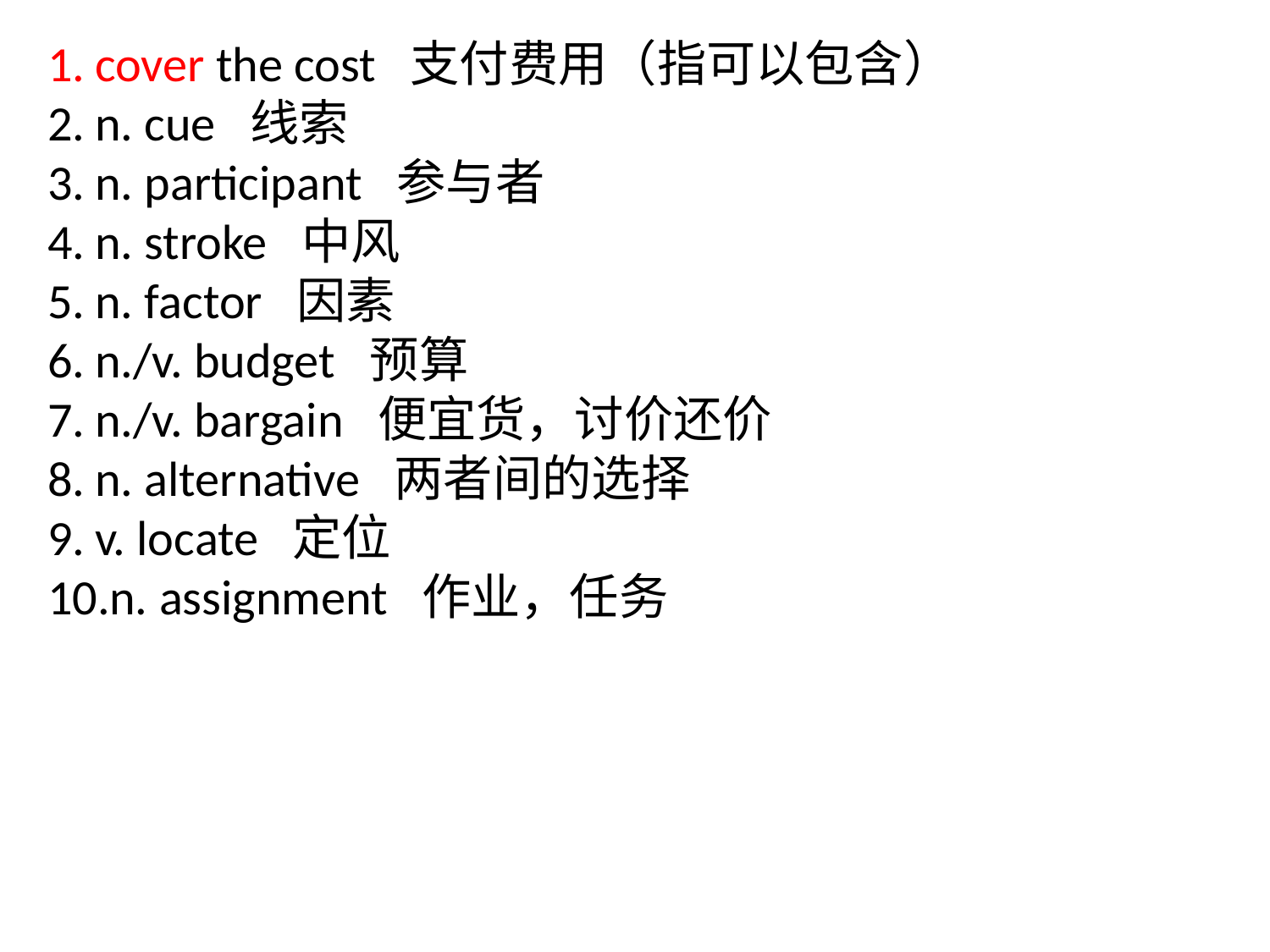

cover the cost  支付费用（指可以包含）
n. cue  线索
n. participant  参与者
n. stroke  中风
n. factor  因素
n./v. budget  预算
n./v. bargain  便宜货，讨价还价
n. alternative  两者间的选择
v. locate  定位
n. assignment  作业，任务